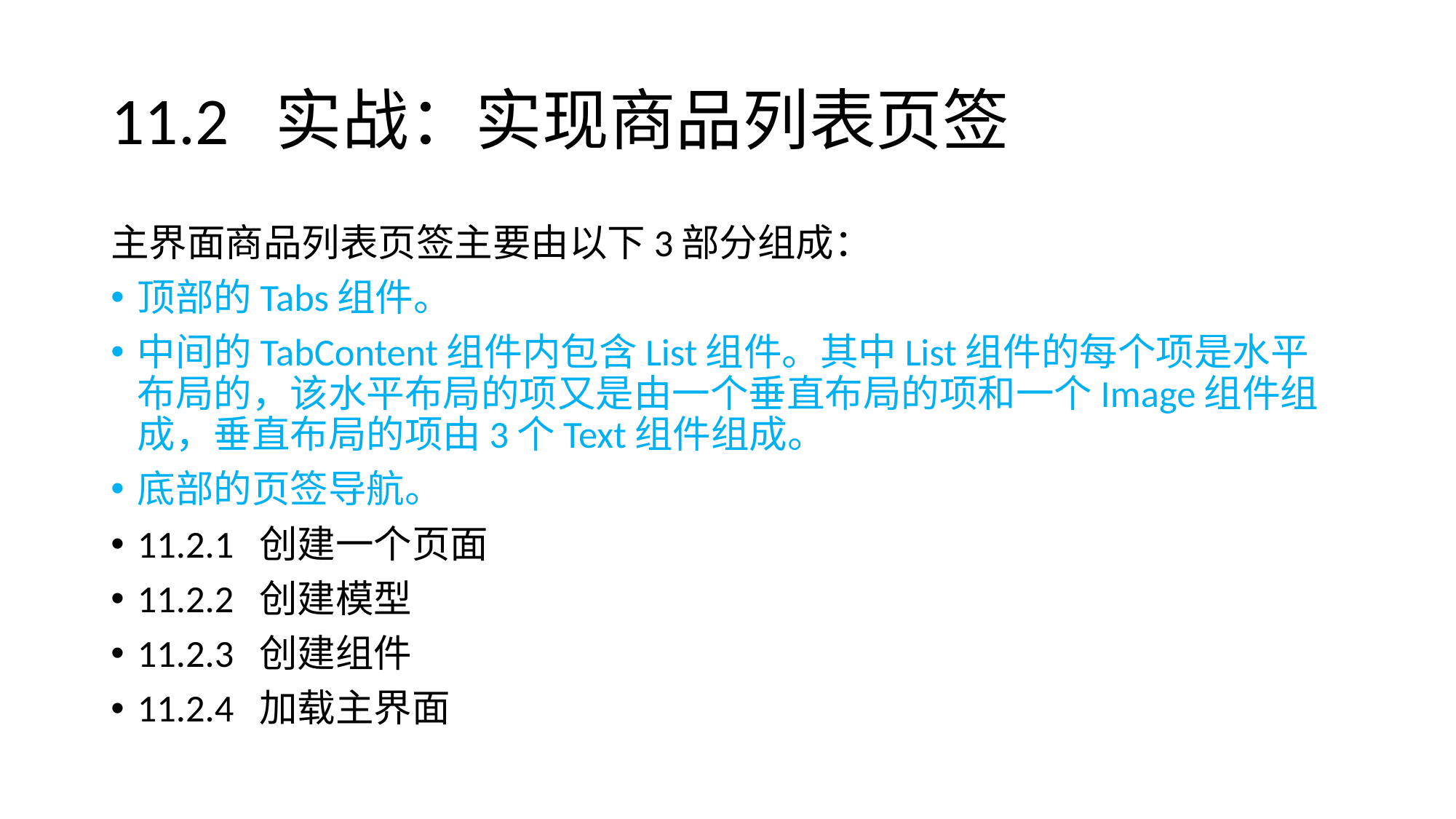

# 11.2  实战：实现商品列表页签
主界面商品列表页签主要由以下3部分组成：
顶部的Tabs组件。
中间的TabContent组件内包含List组件。其中List组件的每个项是水平布局的，该水平布局的项又是由一个垂直布局的项和一个Image组件组成，垂直布局的项由3个Text组件组成。
底部的页签导航。
11.2.1  创建一个页面
11.2.2  创建模型
11.2.3  创建组件
11.2.4  加载主界面